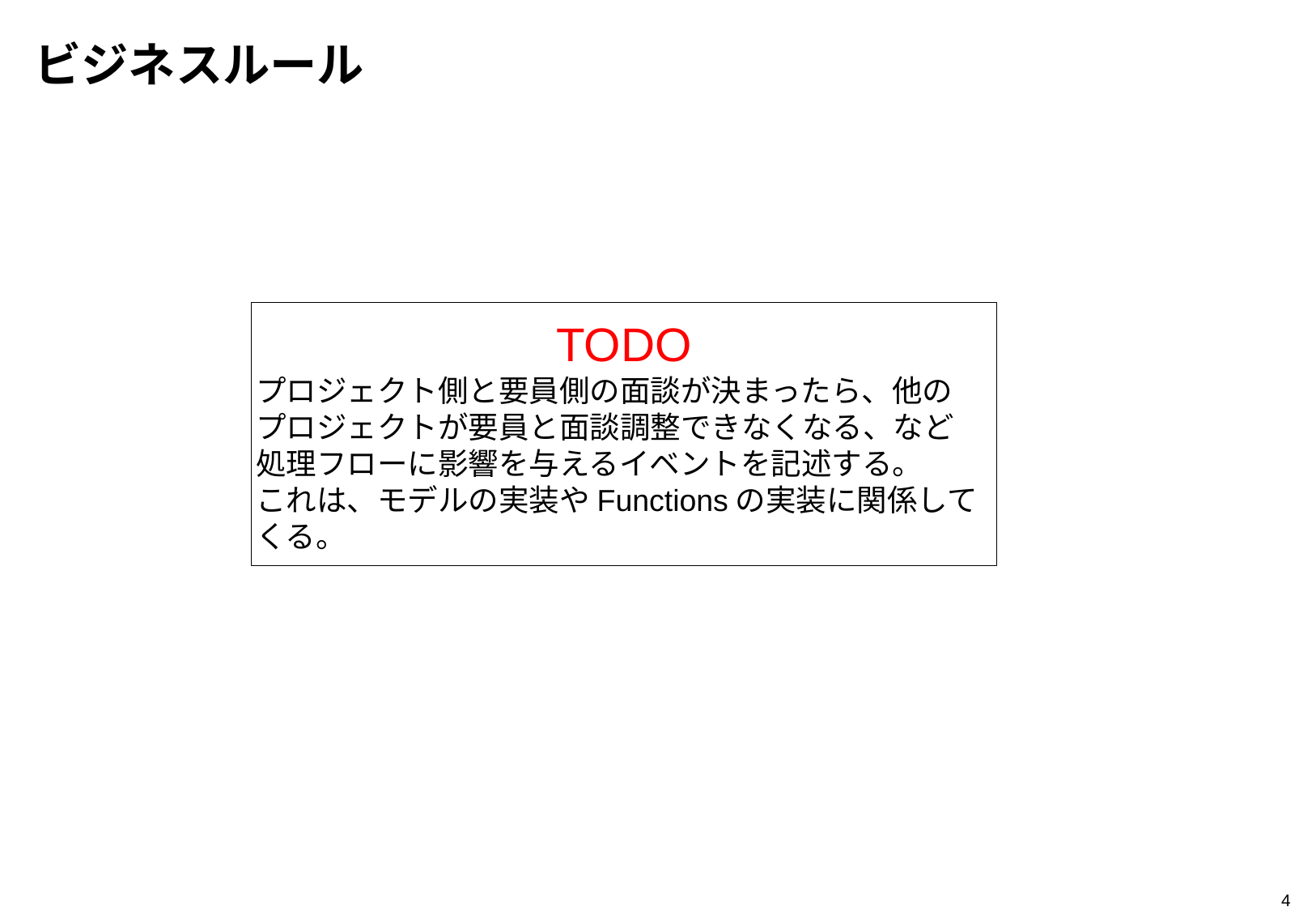

# ビジネスルール
TODO
プロジェクト側と要員側の面談が決まったら、他の
プロジェクトが要員と面談調整できなくなる、など
処理フローに影響を与えるイベントを記述する。
これは、モデルの実装やFunctionsの実装に関係してくる。